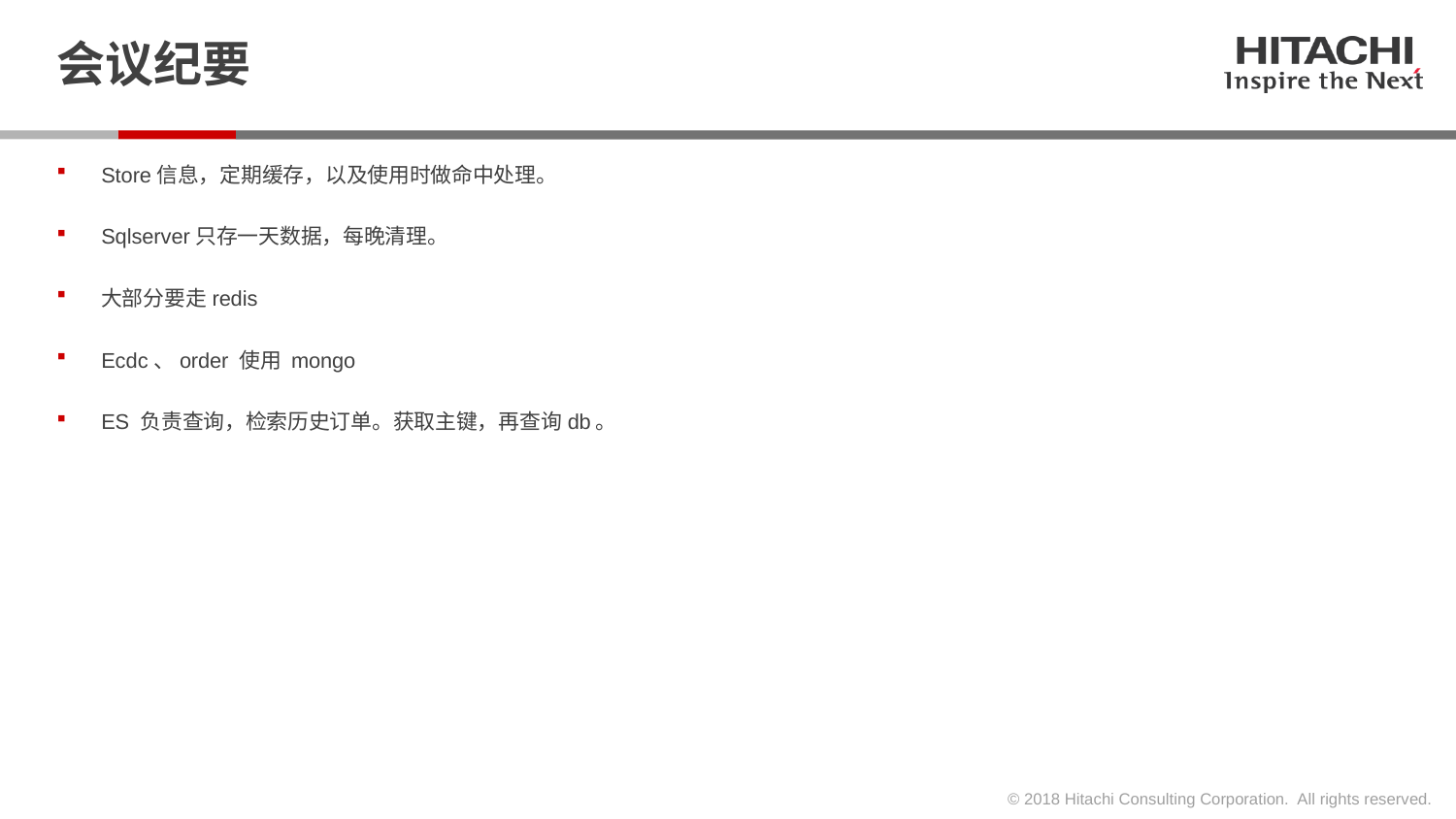

# 会议纪要
Store信息，定期缓存，以及使用时做命中处理。
Sqlserver只存一天数据，每晚清理。
大部分要走redis
Ecdc、order 使用 mongo
ES 负责查询，检索历史订单。获取主键，再查询db。